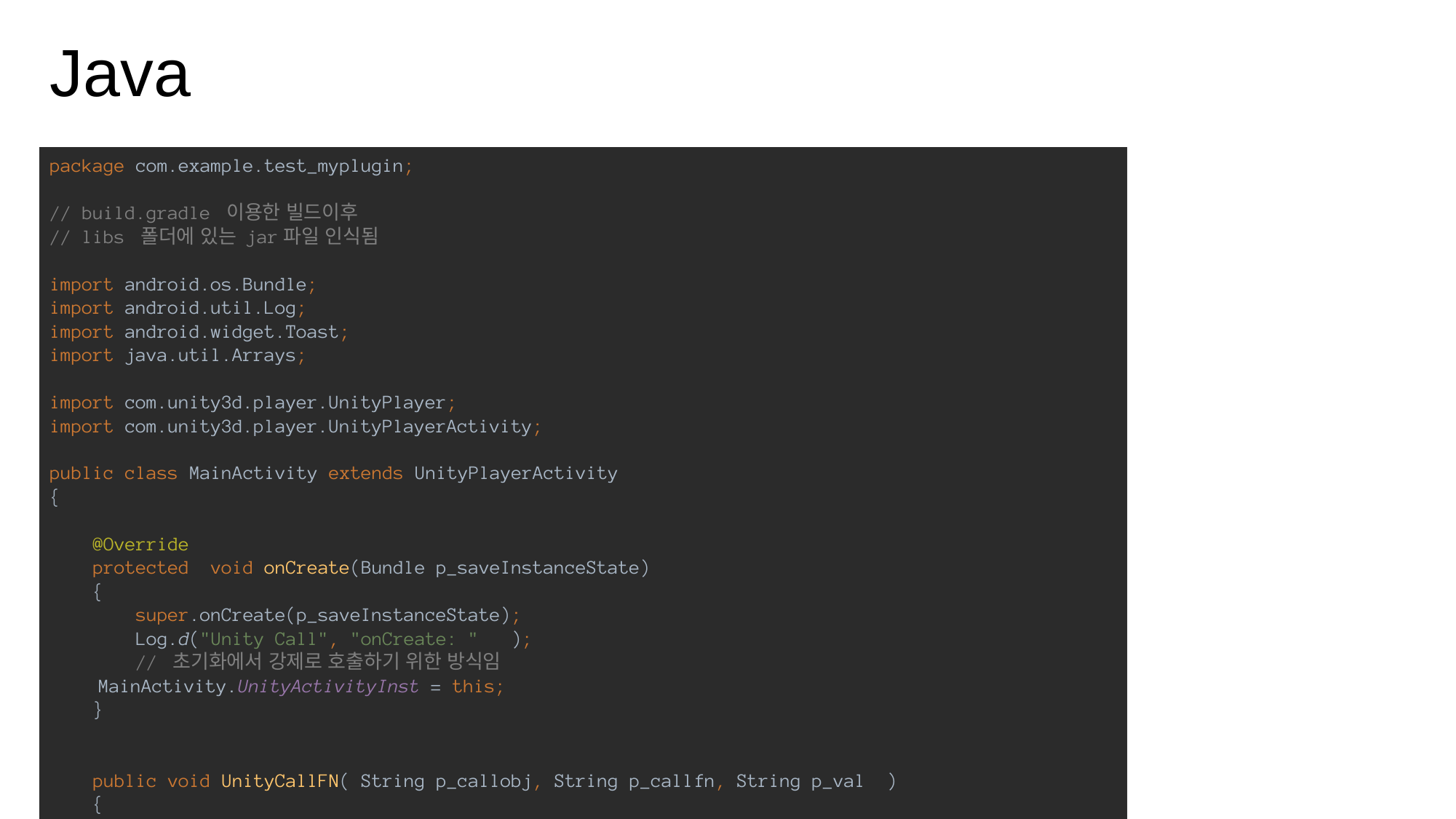

# Java

package com.example.test_myplugin;
// build.gradle 이용한 빌드이후
// libs 폴더에 있는 jar파일 인식됨
import android.os.Bundle;
import android.util.Log;
import android.widget.Toast;
import java.util.Arrays;
import com.unity3d.player.UnityPlayer;
import com.unity3d.player.UnityPlayerActivity;
public class MainActivity extends UnityPlayerActivity
{
    @Override
    protected  void onCreate(Bundle p_saveInstanceState)
    {
        super.onCreate(p_saveInstanceState);
        Log.d("Unity Call", "onCreate: "   );
        // 초기화에서 강제로 호출하기 위한 방식임
        MainActivity.UnityActivityInst = this;
    }
    public void UnityCallFN( String p_callobj, String p_callfn, String p_val  )
    {
        String tempstr = String.join(", ", p_callobj, p_callfn, p_val);
        Log.d("Unity Call", "UnityCallFN: " + tempstr  );
        // UnitySendMessage
        // var0 : 호출대상의 되는 현재 씬의 게임오브젝트 이름
        // var1 : 첫번째 파라미터의 이름의 GameObject에 존재하는 메소드이름
        // var2 : 두번째 파라미터의 메소드에 전달할 파라미터
        UnityPlayer.UnitySendMessage(p_callobj, p_callfn, p_val);
    }
// ...